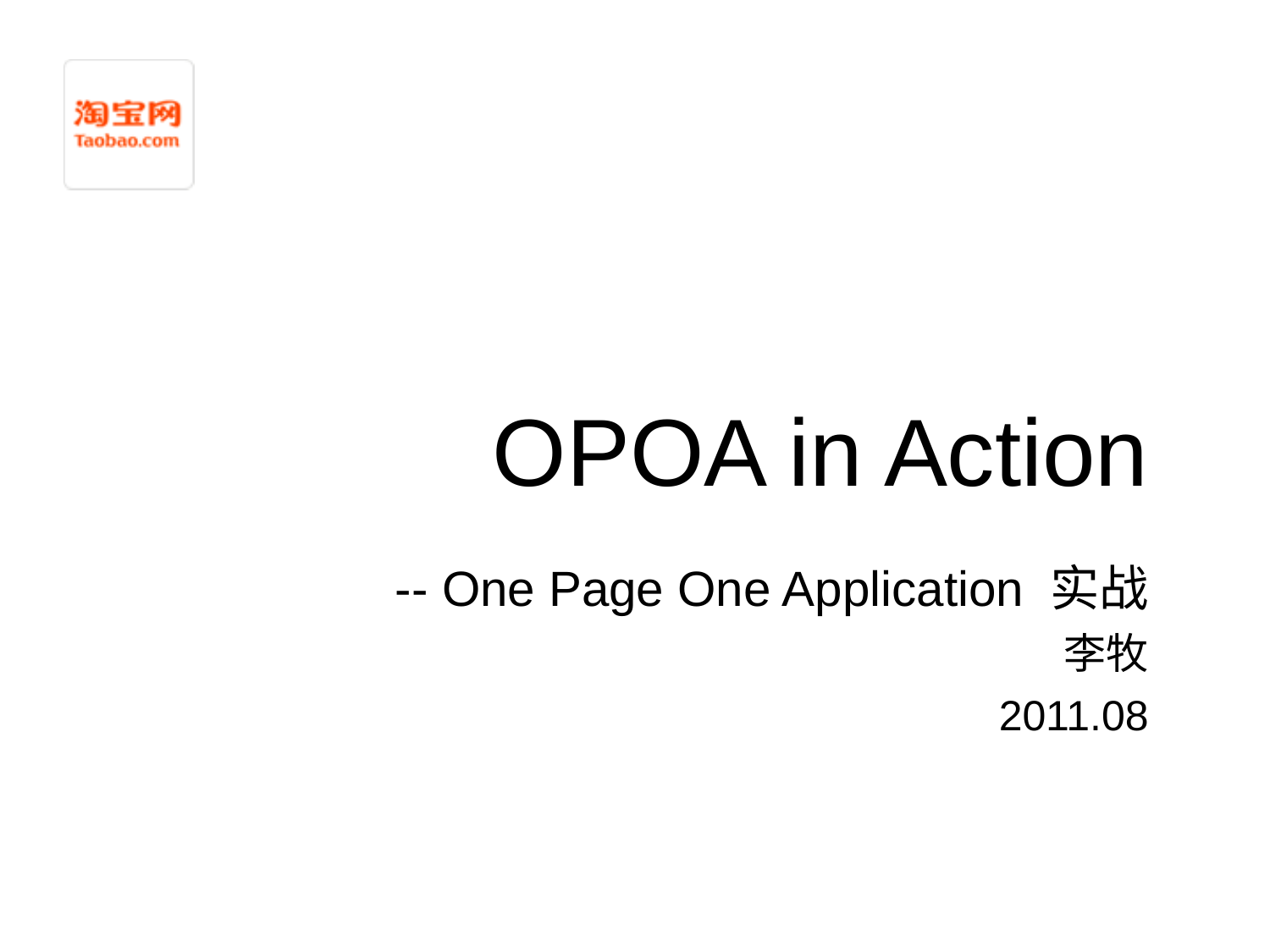

# OPOA in Action
-- One Page One Application 实战
李牧
2011.08